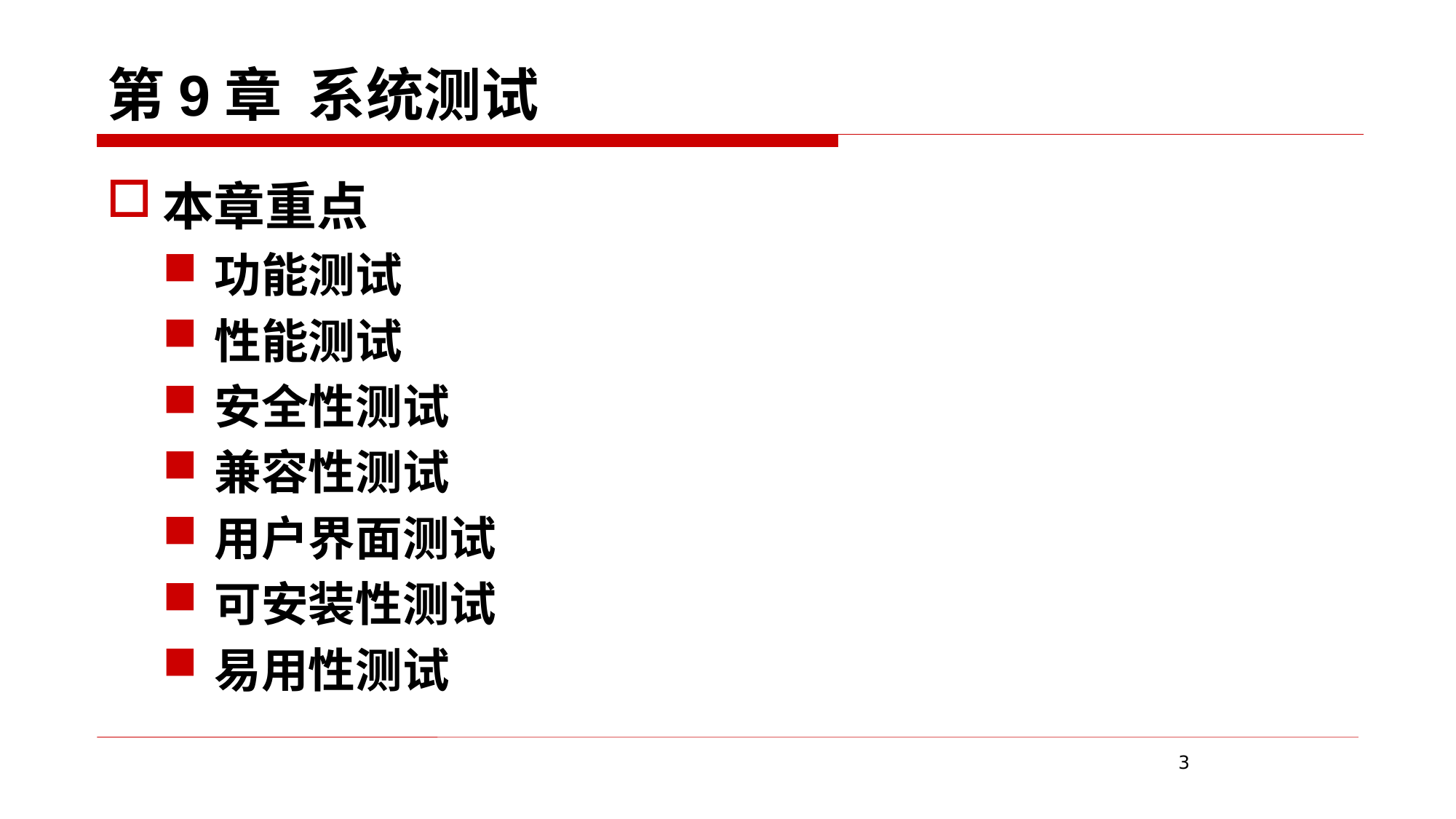

第9章  系统测试
本章重点
功能测试
性能测试
安全性测试
兼容性测试
用户界面测试
可安装性测试
易用性测试
3